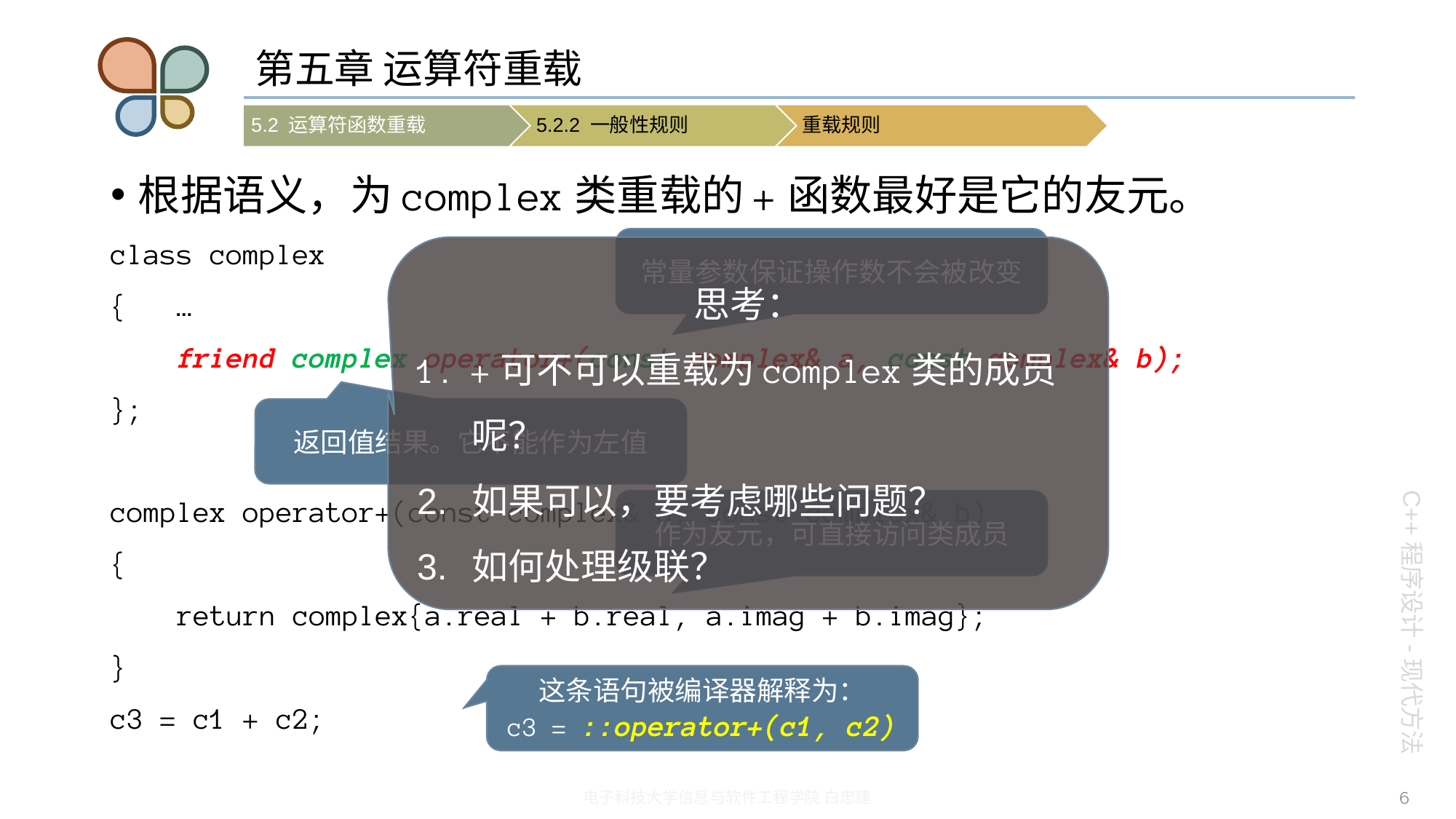

# 第五章 运算符重载
5.2 运算符函数重载
5.2.2 一般性规则
重载规则
根据语义，为complex类重载的+函数最好是它的友元。
class complex
{   …
    friend complex operator+(const complex& a, const complex& b);
};

complex operator+(const complex& a, const complex& b)
{
    return complex{a.real + b.real, a.imag + b.imag};
}
c3 = c1 + c2;

常量参数保证操作数不会被改变
思考：
+可不可以重载为complex类的成员呢？
如果可以，要考虑哪些问题？
如何处理级联？
返回值结果。它不能作为左值
作为友元，可直接访问类成员
这条语句被编译器解释为：
c3 = ::operator+(c1, c2)
6